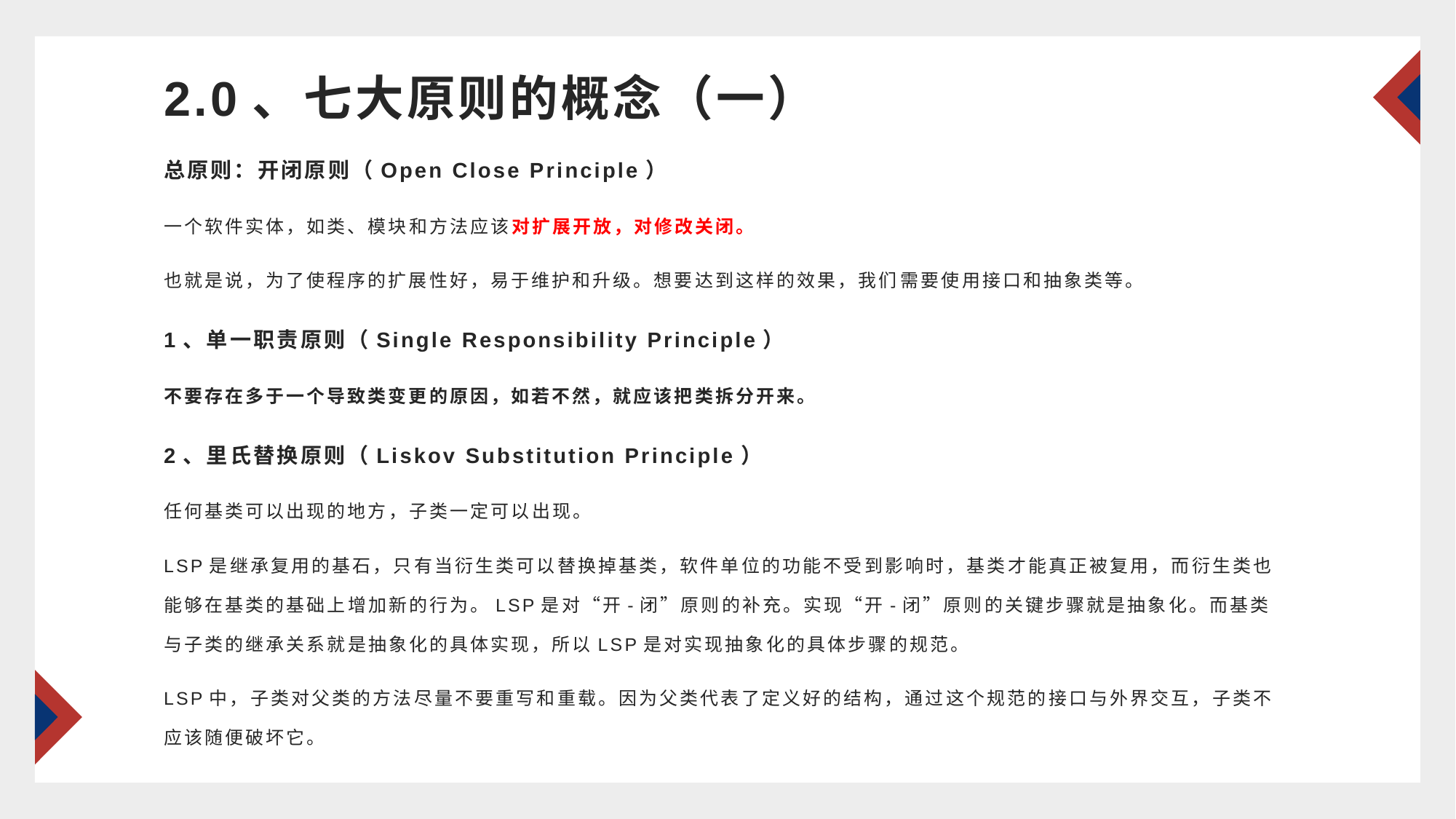

# 2.0、七大原则的概念（一）
总原则：开闭原则（Open Close Principle）
一个软件实体，如类、模块和方法应该对扩展开放，对修改关闭。
也就是说，为了使程序的扩展性好，易于维护和升级。想要达到这样的效果，我们需要使用接口和抽象类等。
1、单一职责原则（Single Responsibility Principle）
不要存在多于一个导致类变更的原因，如若不然，就应该把类拆分开来。
2、里氏替换原则（Liskov Substitution Principle）
任何基类可以出现的地方，子类一定可以出现。
LSP是继承复用的基石，只有当衍生类可以替换掉基类，软件单位的功能不受到影响时，基类才能真正被复用，而衍生类也能够在基类的基础上增加新的行为。LSP是对“开-闭”原则的补充。实现“开-闭”原则的关键步骤就是抽象化。而基类与子类的继承关系就是抽象化的具体实现，所以LSP是对实现抽象化的具体步骤的规范。
LSP中，子类对父类的方法尽量不要重写和重载。因为父类代表了定义好的结构，通过这个规范的接口与外界交互，子类不应该随便破坏它。